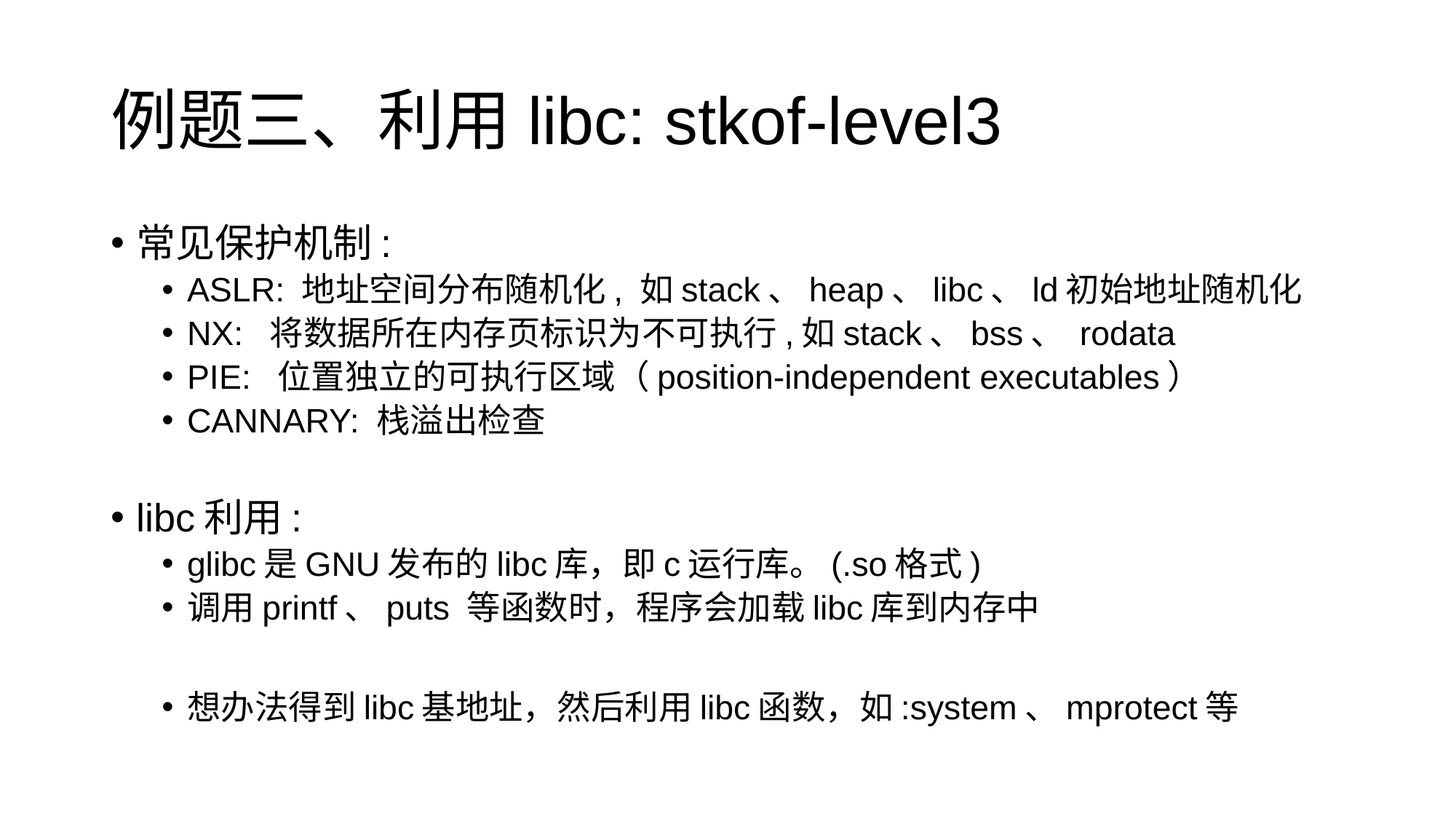

# 例题三、利用libc: stkof-level3
常见保护机制:
ASLR: 地址空间分布随机化, 如stack、heap、libc、ld初始地址随机化
NX:  将数据所在内存页标识为不可执行,如stack、bss、 rodata
PIE:  位置独立的可执行区域（position-independent executables）
CANNARY: 栈溢出检查

libc利用:
glibc是GNU发布的libc库，即c运行库。(.so格式)
调用printf、puts 等函数时，程序会加载libc库到内存中

想办法得到libc基地址，然后利用libc函数，如:system、mprotect等